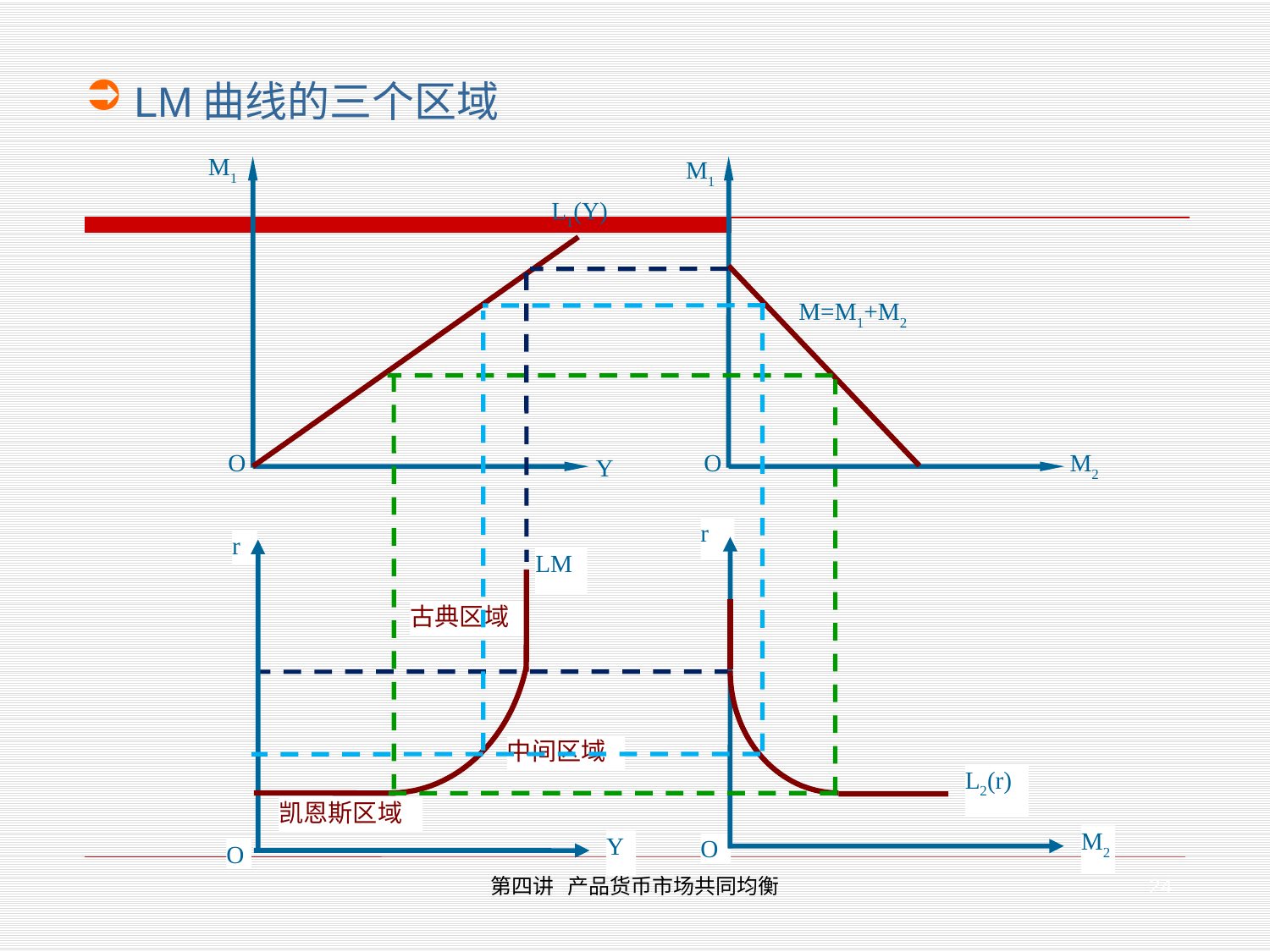

LM曲线的三个区域
M1
M1

L1(Y)

M=M1+M2

O
O
M2
Y

r
r

LM

古典区域

中间区域

L2(r)

凯恩斯区域
M2
Y
O
O

24
第四讲   产品货币市场共同均衡